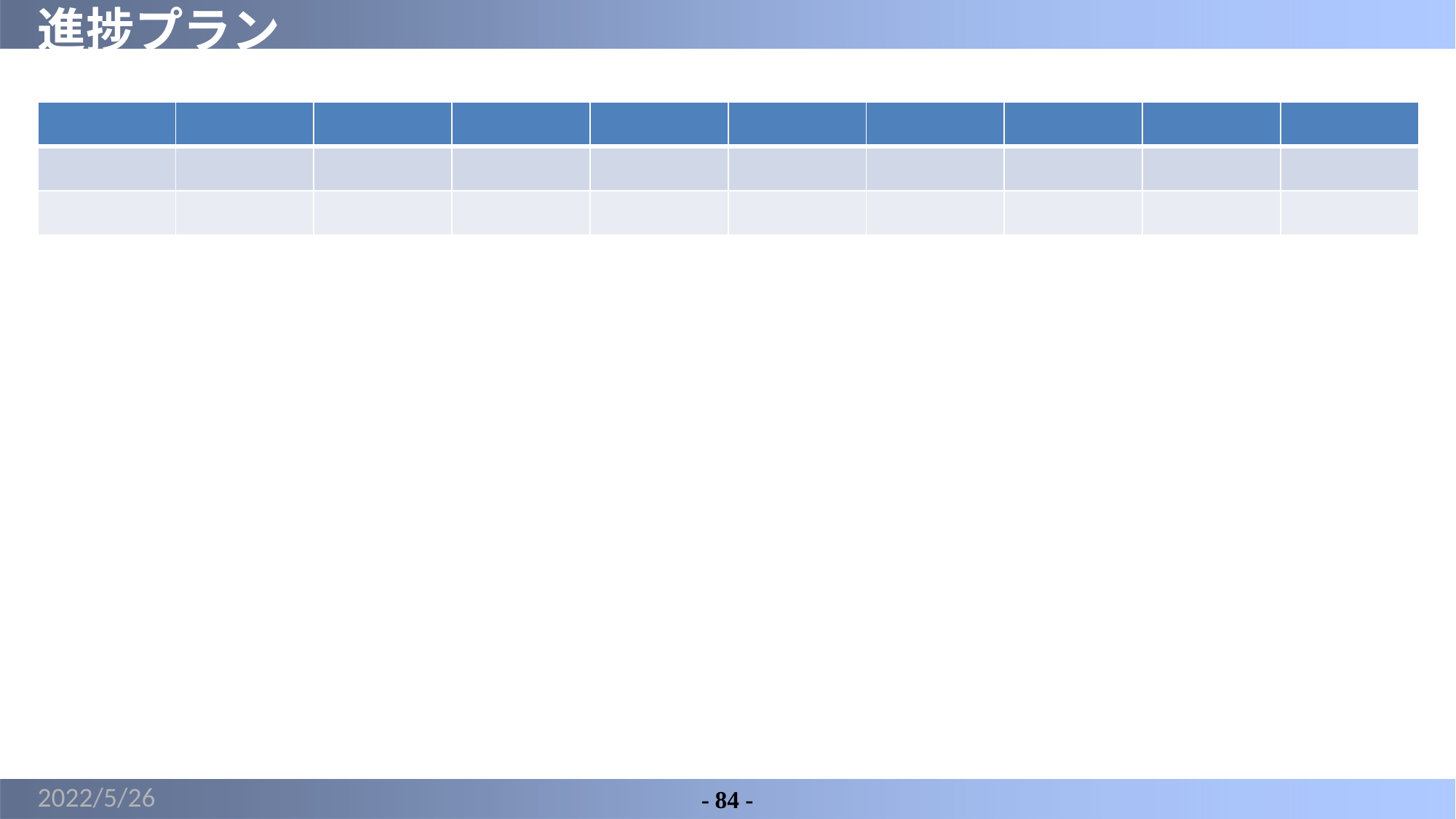

# 進捗プラン
|  |  |  |  |  |  |  |  |  |  |
| --- | --- | --- | --- | --- | --- | --- | --- | --- | --- |
|  |  |  |  |  |  |  |  |  |  |
|  |  |  |  |  |  |  |  |  |  |
2022/5/26
- 84 -